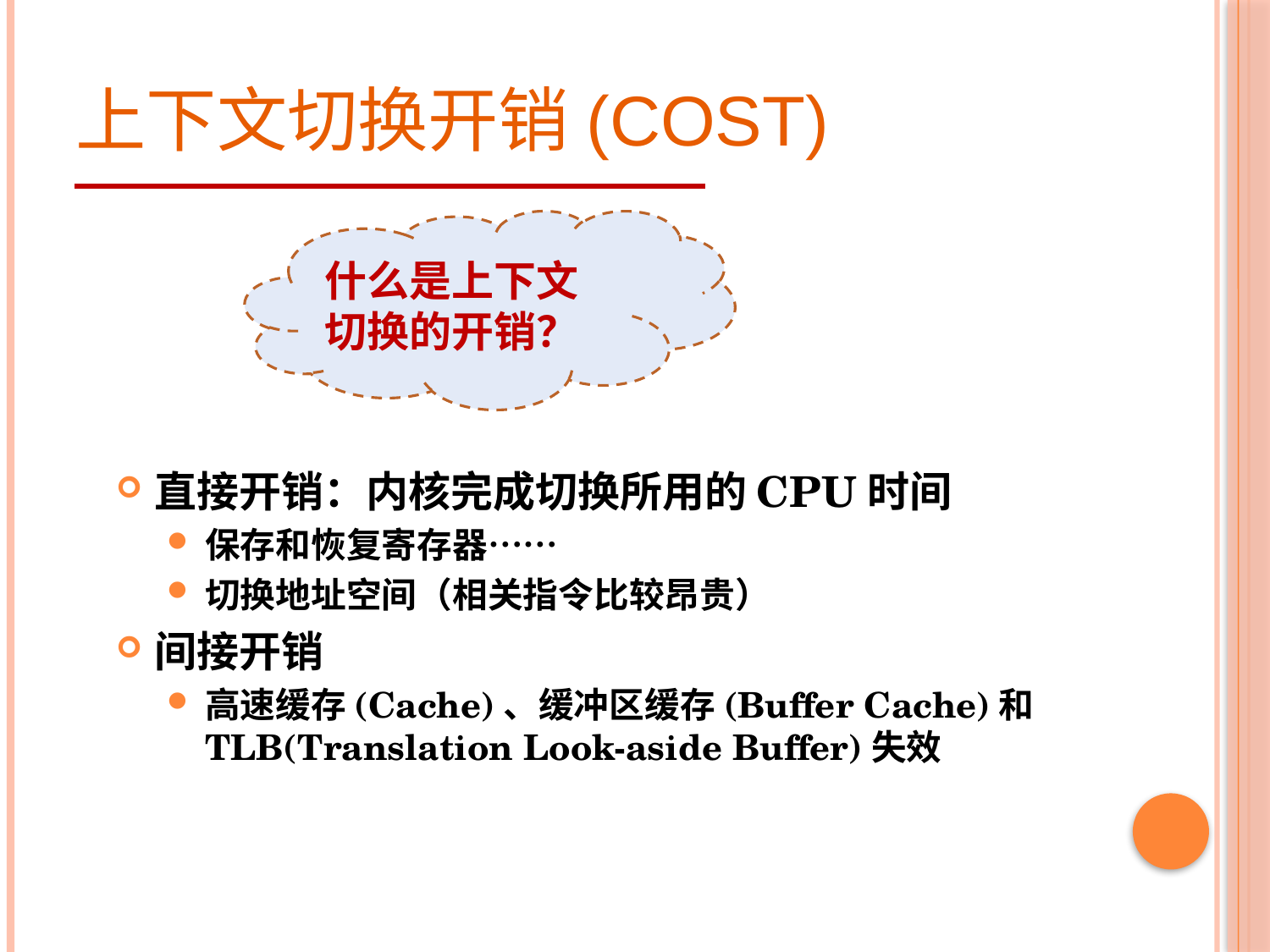

# 上下文切换开销(cost)
什么是上下文切换的开销？
直接开销：内核完成切换所用的CPU时间
保存和恢复寄存器……
切换地址空间（相关指令比较昂贵）
间接开销
高速缓存(Cache)、缓冲区缓存(Buffer Cache)和TLB(Translation Look-aside Buffer)失效